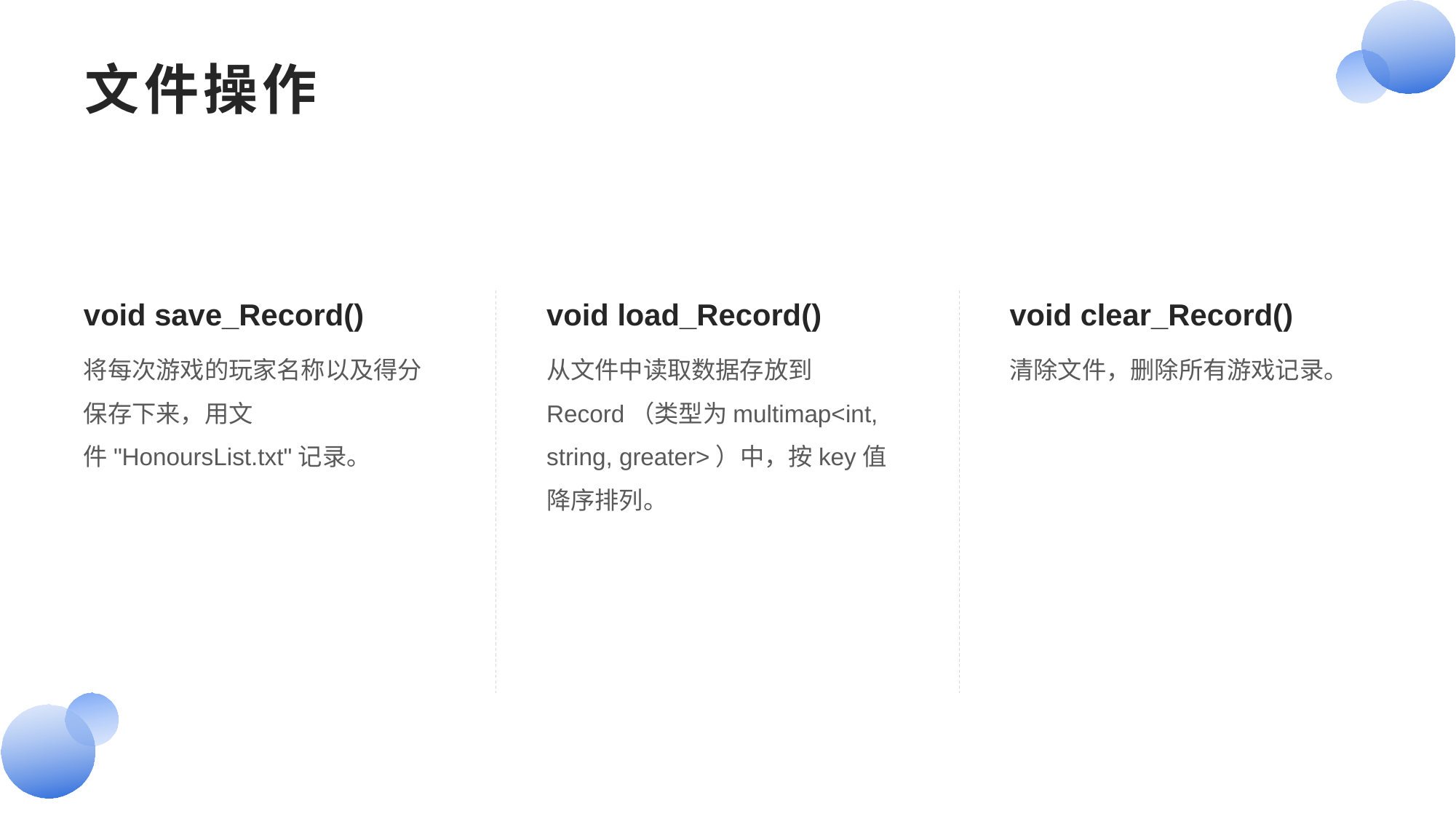

文件操作
void save_Record()
void load_Record()
void clear_Record()
将每次游戏的玩家名称以及得分保存下来，用文件"HonoursList.txt"记录。
从文件中读取数据存放到Record（类型为multimap<int, string, greater>）中，按key值降序排列。
清除文件，删除所有游戏记录。